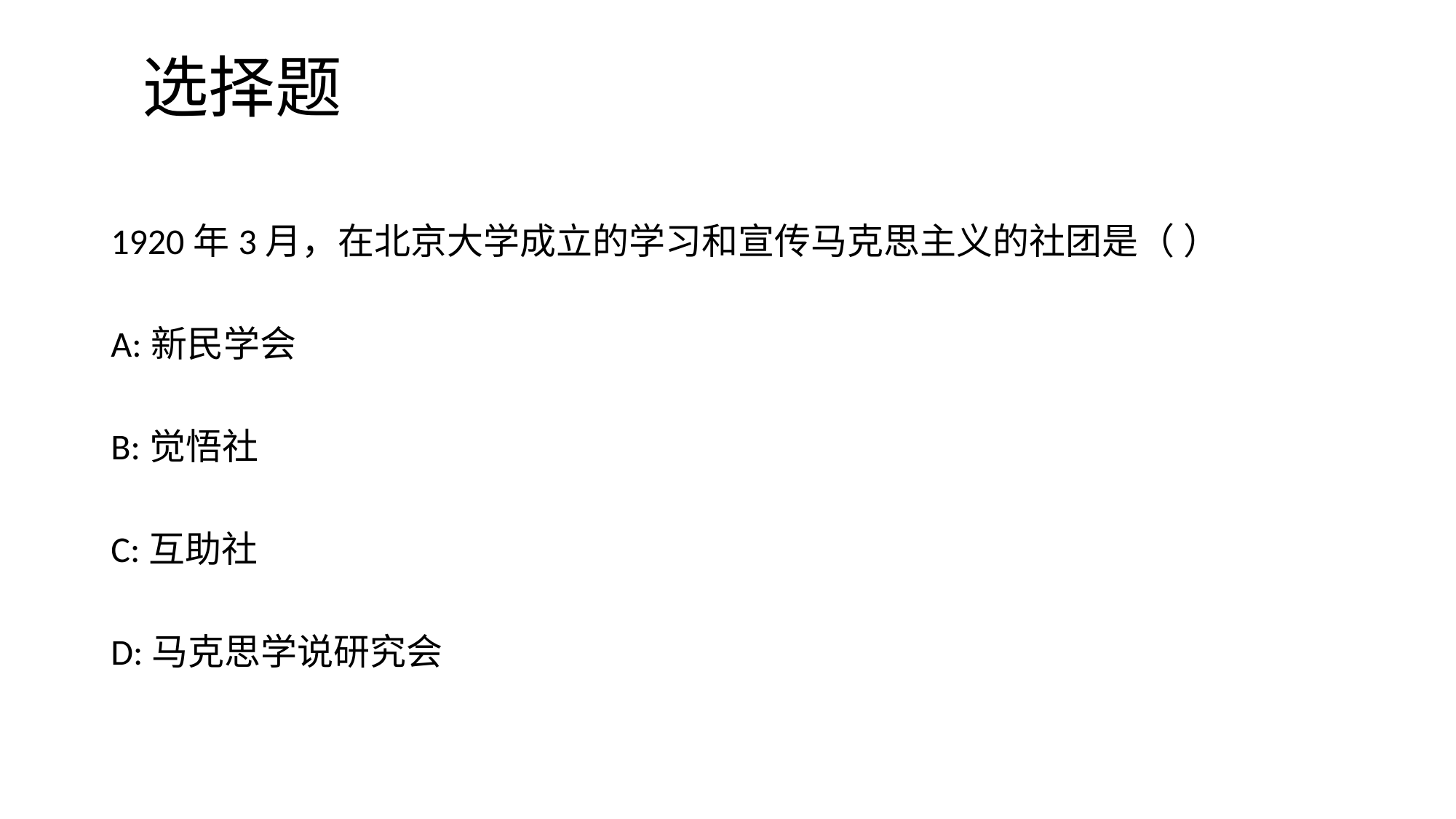

# 选择题
1920年3月，在北京大学成立的学习和宣传马克思主义的社团是（ ）
A:新民学会
B:觉悟社
C:互助社
D:马克思学说研究会